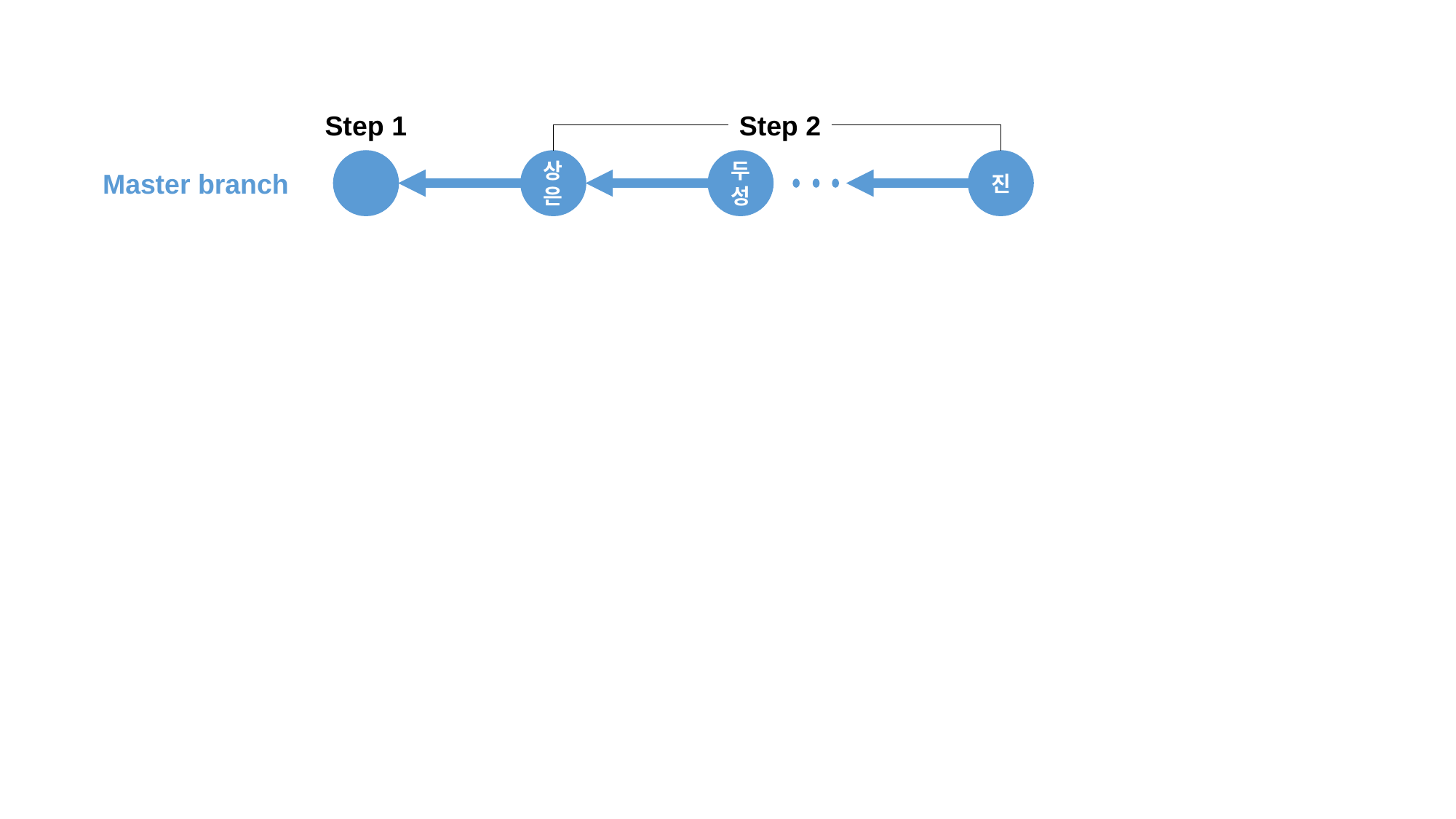

Step 1
Step 2

상은
두성
진

Master branch